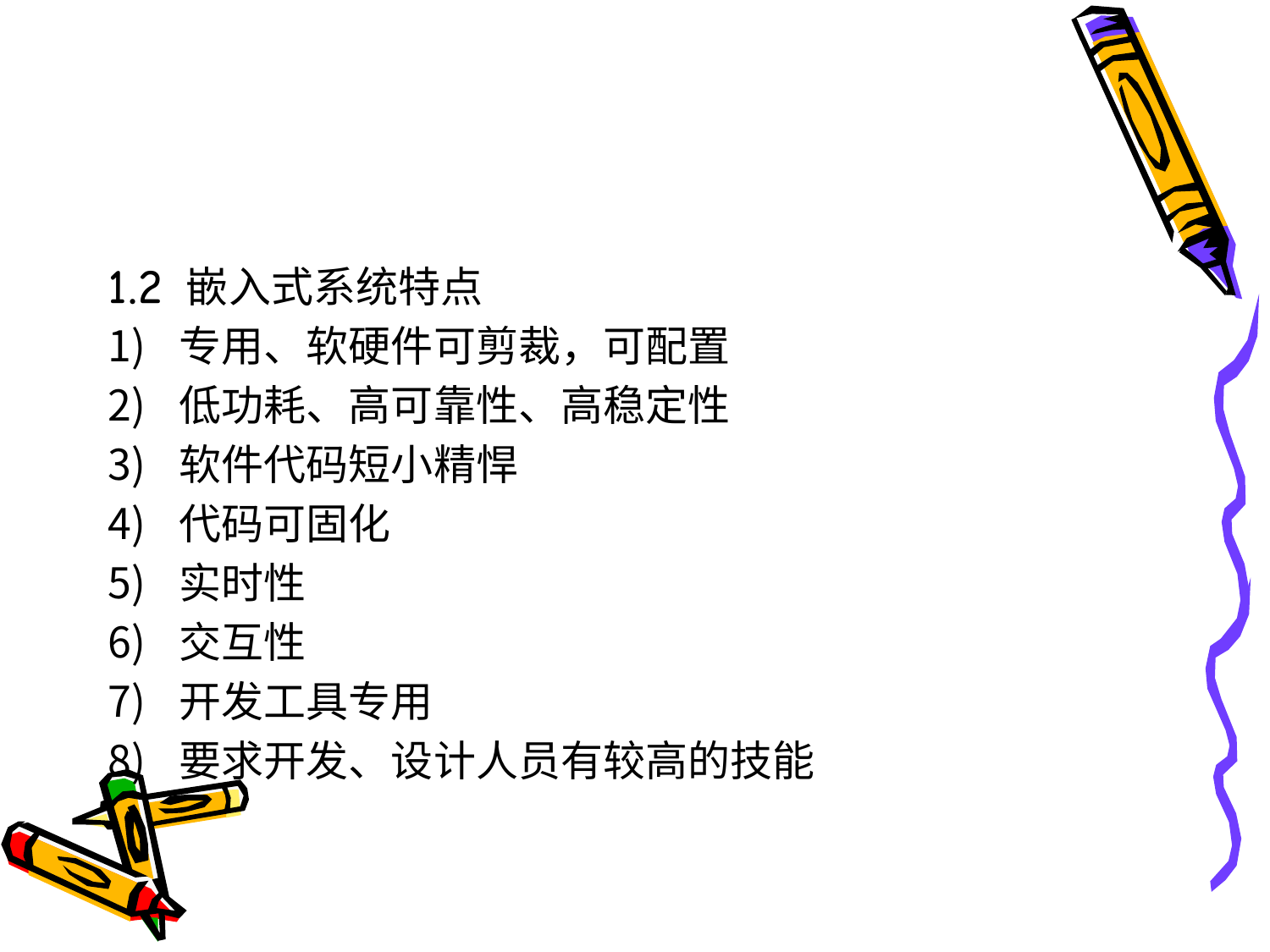

#
1.2 嵌入式系统特点
专用、软硬件可剪裁，可配置
低功耗、高可靠性、高稳定性
软件代码短小精悍
代码可固化
实时性
交互性
开发工具专用
要求开发、设计人员有较高的技能